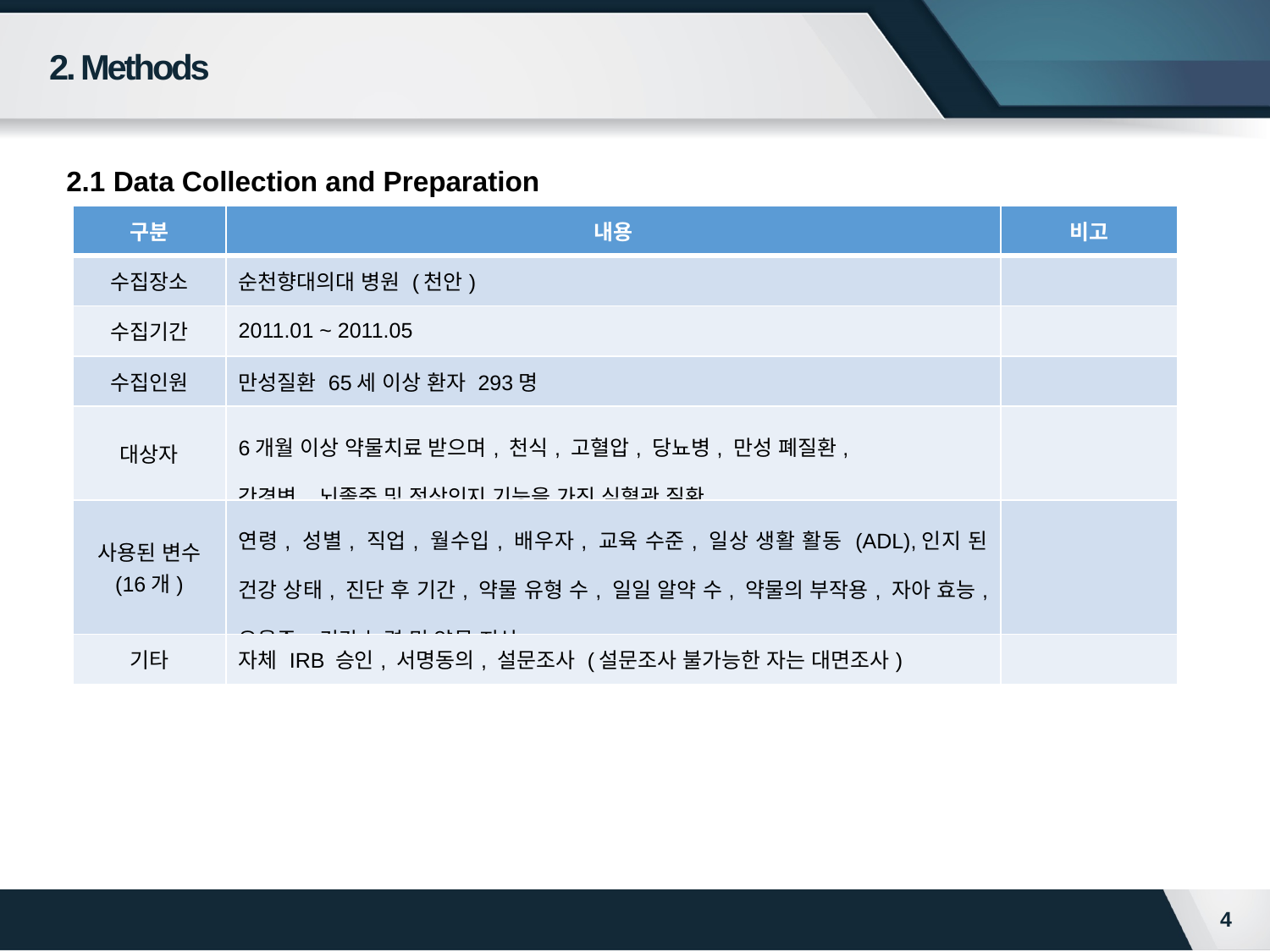

2. Methods
2.1 Data Collection and Preparation
| 구분 | 내용 | 비고 |
| --- | --- | --- |
| 수집장소 | 순천향대의대 병원 (천안) |  |
| 수집기간 | 2011.01 ~ 2011.05 |  |
| 수집인원 | 만성질환 65세 이상 환자 293명 |  |
| 대상자 | 6개월 이상 약물치료 받으며, 천식, 고혈압, 당뇨병, 만성 폐질환, 간경변, 뇌졸중 및 정상인지 기능을 가진 심혈관 질환 |  |
| 사용된 변수 (16개) | 연령, 성별, 직업, 월수입, 배우자, 교육 수준, 일상 생활 활동 (ADL),인지 된 건강 상태, 진단 후 기간, 약물 유형 수, 일일 알약 수, 약물의 부작용, 자아 효능, 우울증, 건강 능력 및 약물 지식 |  |
| 기타 | 자체 IRB 승인, 서명동의, 설문조사 (설문조사 불가능한 자는 대면조사) |  |